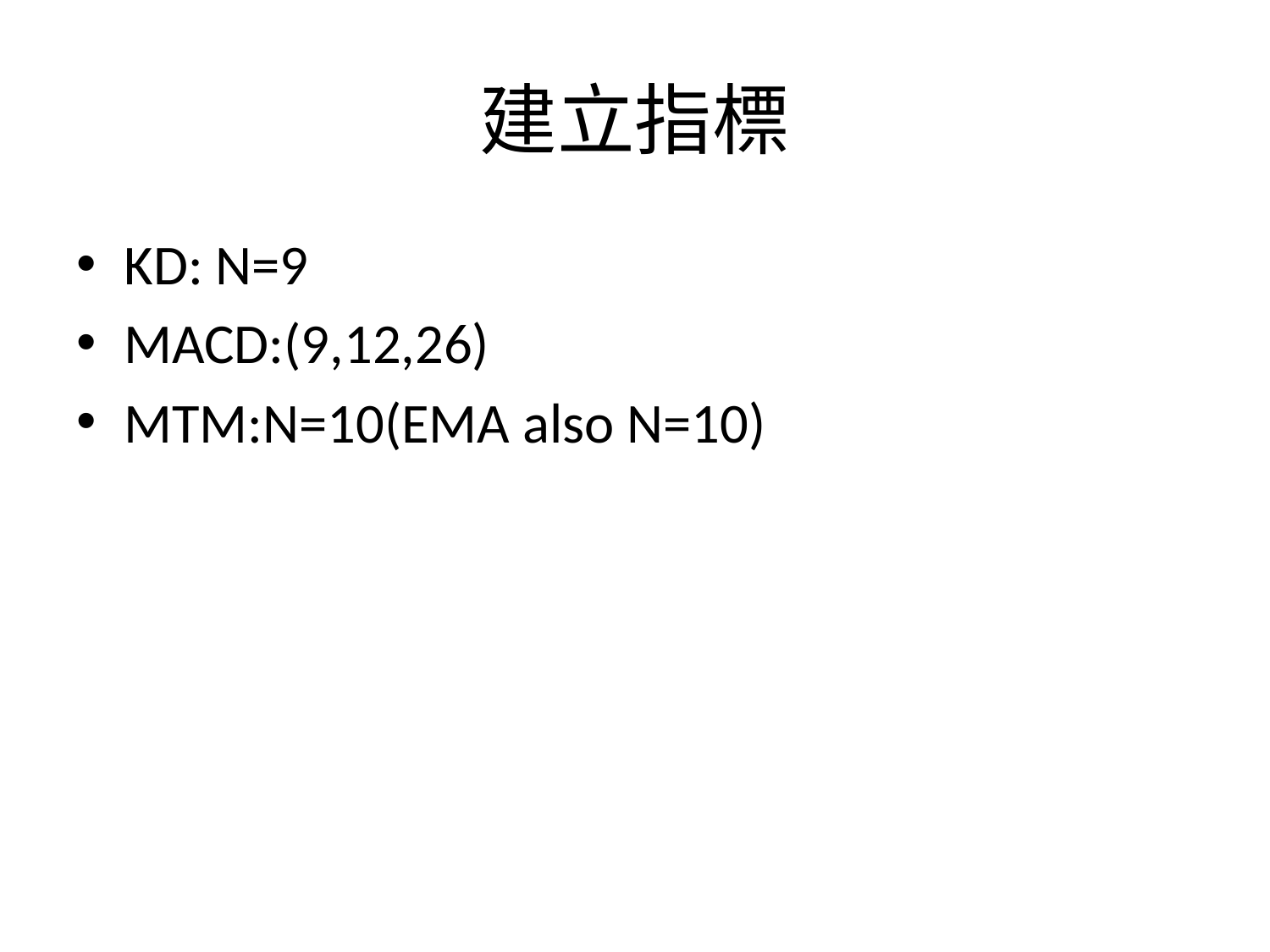

# 建立指標
KD: N=9
MACD:(9,12,26)
MTM:N=10(EMA also N=10)